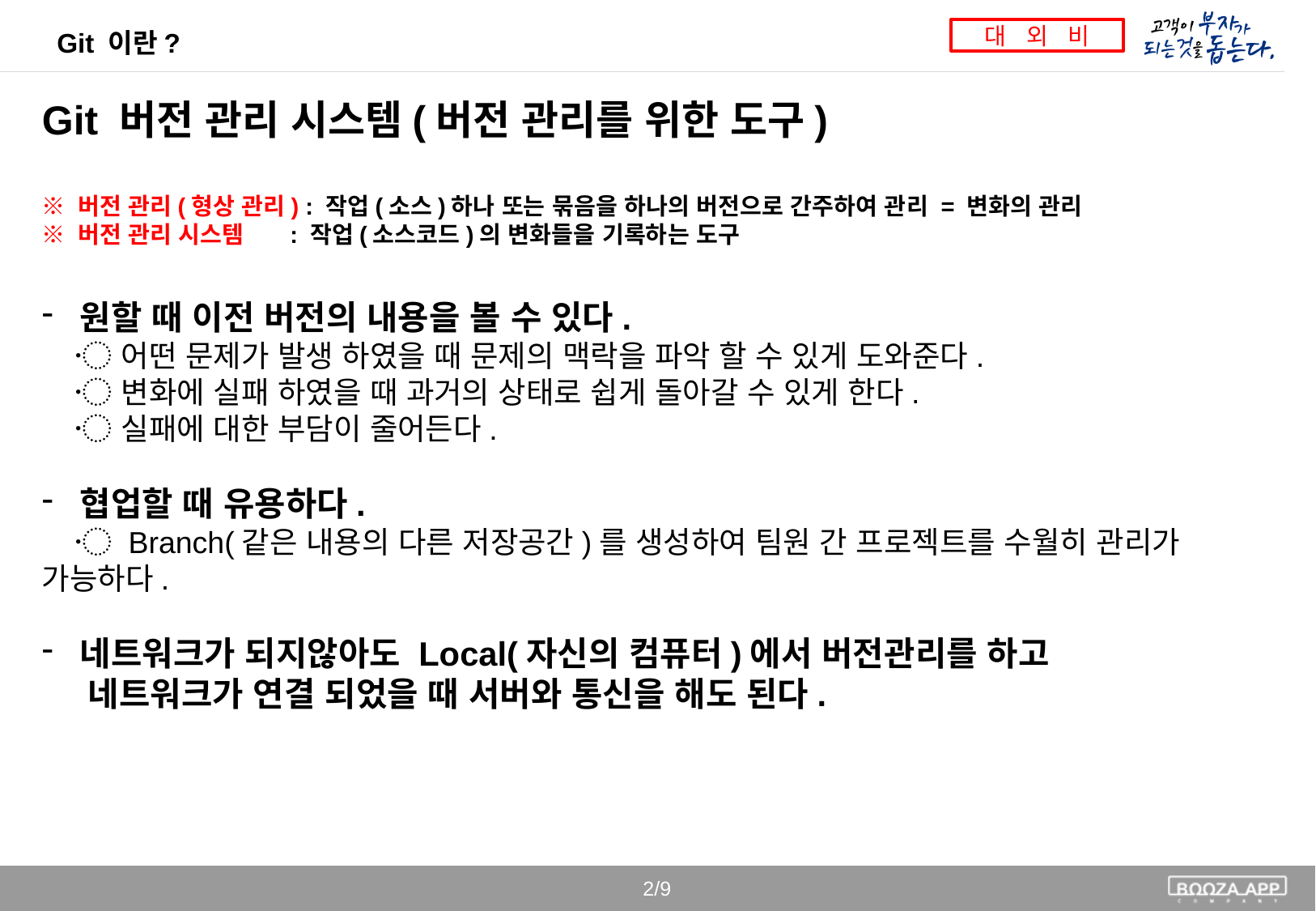

Git 이란?
Git 버전 관리 시스템(버전 관리를 위한 도구)

※ 버전 관리(형상 관리) : 작업(소스)하나 또는 묶음을 하나의 버전으로 간주하여 관리 = 변화의 관리
※ 버전 관리 시스템      : 작업(소스코드)의 변화들을 기록하는 도구

원할 때 이전 버전의 내용을 볼 수 있다.
   〮 어떤 문제가 발생 하였을 때 문제의 맥락을 파악 할 수 있게 도와준다.
   〮 변화에 실패 하였을 때 과거의 상태로 쉽게 돌아갈 수 있게 한다.
   〮 실패에 대한 부담이 줄어든다.

협업할 때 유용하다.
   〮 Branch(같은 내용의 다른 저장공간)를 생성하여 팀원 간 프로젝트를 수월히 관리가 가능하다.

네트워크가 되지않아도 Local(자신의 컴퓨터)에서 버전관리를 하고
    네트워크가 연결 되었을 때 서버와 통신을 해도 된다.
2/9